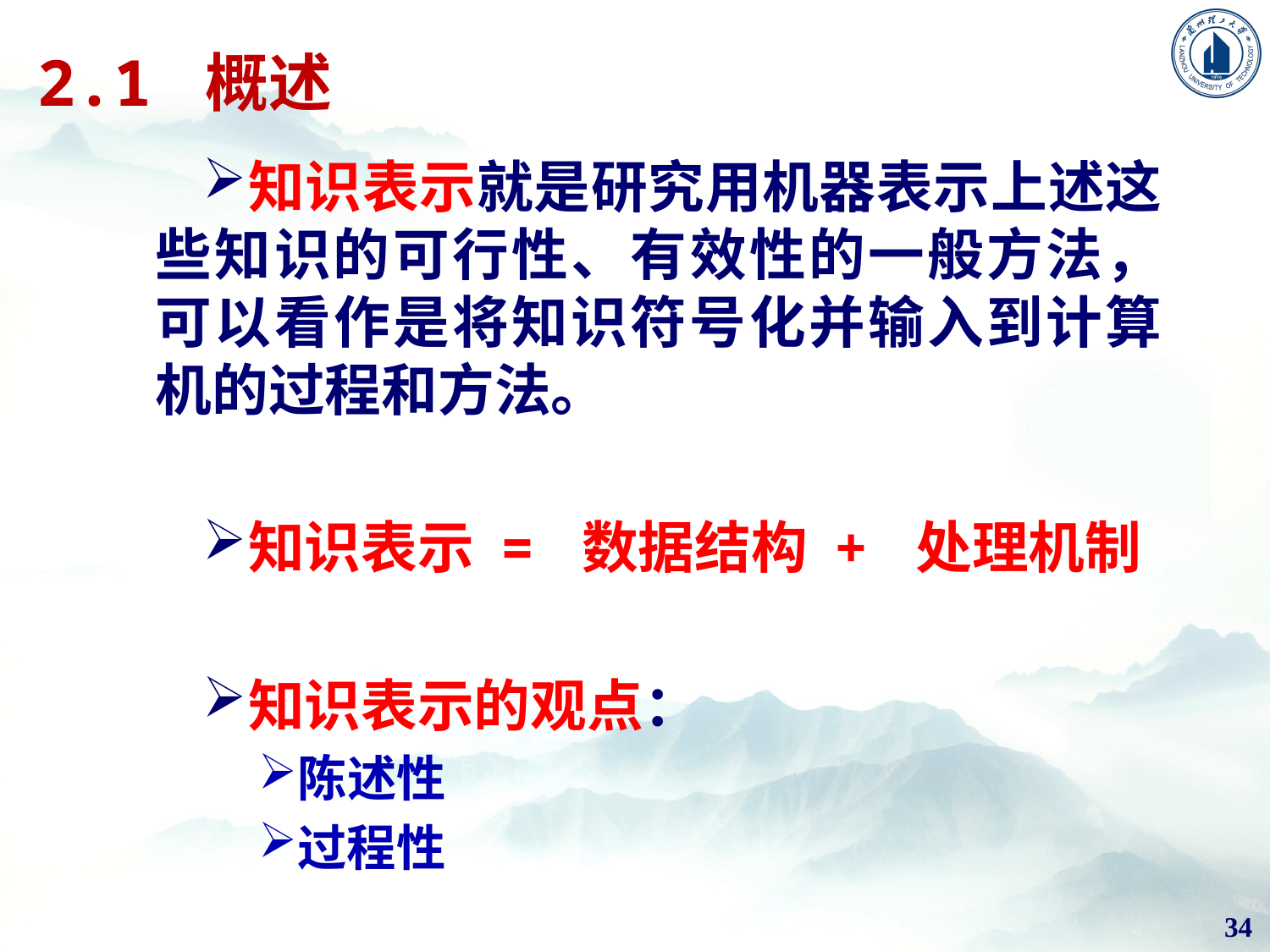

# 2.1 概述
知识表示就是研究用机器表示上述这些知识的可行性、有效性的一般方法，可以看作是将知识符号化并输入到计算机的过程和方法。

知识表示 = 数据结构 + 处理机制

知识表示的观点：
陈述性
过程性

34